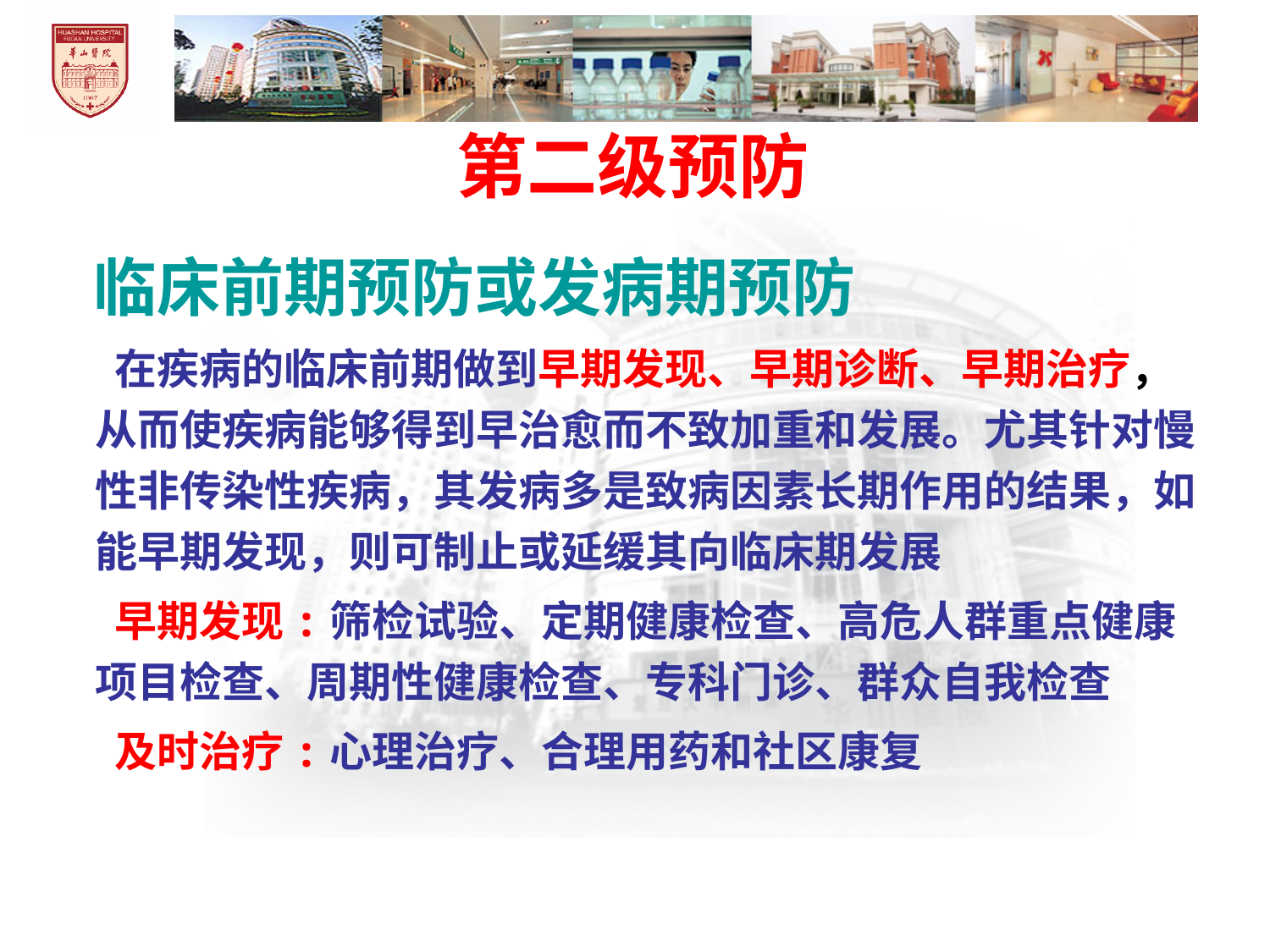

# 第二级预防
   临床前期预防或发病期预防
      在疾病的临床前期做到早期发现、早期诊断、早期治疗，从而使疾病能够得到早治愈而不致加重和发展。尤其针对慢性非传染性疾病，其发病多是致病因素长期作用的结果，如能早期发现，则可制止或延缓其向临床期发展
      早期发现:筛检试验、定期健康检查、高危人群重点健康项目检查、周期性健康检查、专科门诊、群众自我检查
      及时治疗:心理治疗、合理用药和社区康复